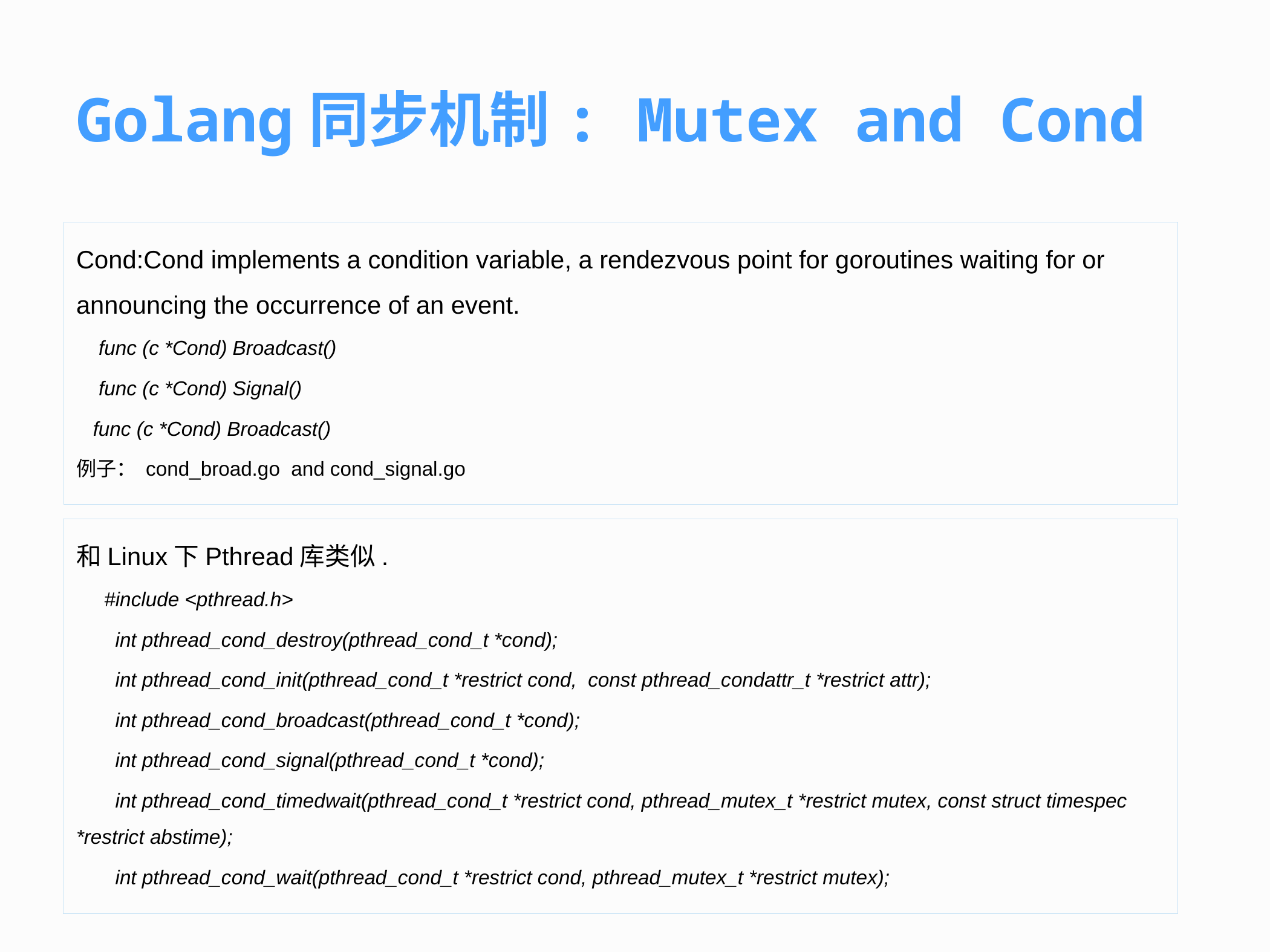

# Golang同步机制: Mutex and Cond
Cond:Cond implements a condition variable, a rendezvous point for goroutines waiting for or announcing the occurrence of an event.
    func (c *Cond) Broadcast()
    func (c *Cond) Signal()
   func (c *Cond) Broadcast()
例子： cond_broad.go  and cond_signal.go
和Linux下Pthread库类似.
     #include <pthread.h>
       int pthread_cond_destroy(pthread_cond_t *cond);
       int pthread_cond_init(pthread_cond_t *restrict cond,  const pthread_condattr_t *restrict attr);
       int pthread_cond_broadcast(pthread_cond_t *cond);
       int pthread_cond_signal(pthread_cond_t *cond);
       int pthread_cond_timedwait(pthread_cond_t *restrict cond, pthread_mutex_t *restrict mutex, const struct timespec *restrict abstime);
       int pthread_cond_wait(pthread_cond_t *restrict cond, pthread_mutex_t *restrict mutex);